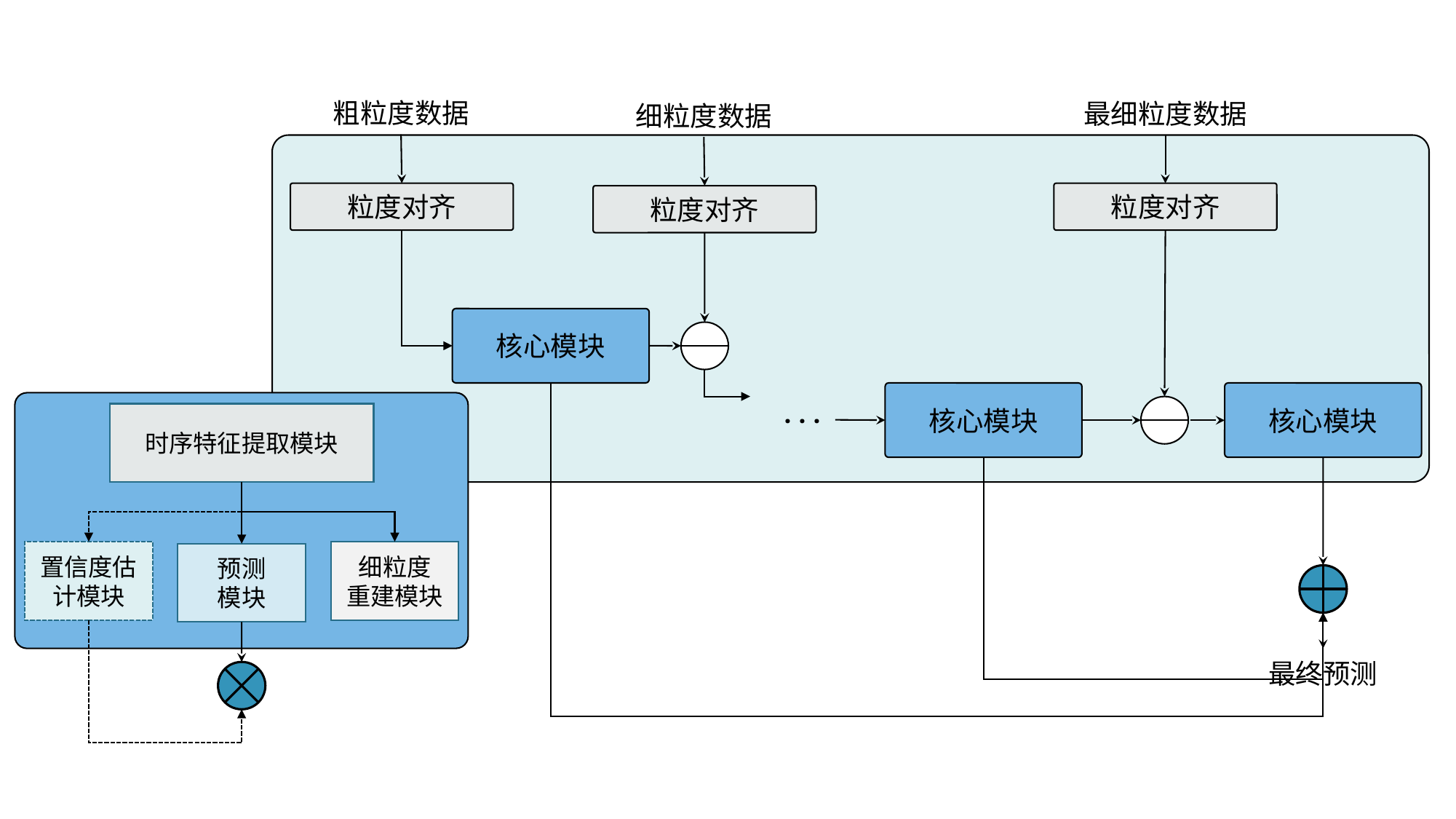

粗粒度数据
最细粒度数据
细粒度数据

粒度对齐
粒度对齐
粒度对齐
核心模块

核心模块
核心模块

···
时序特征提取模块
置信度估计模块
细粒度
重建模块
预测
模块

最终预测